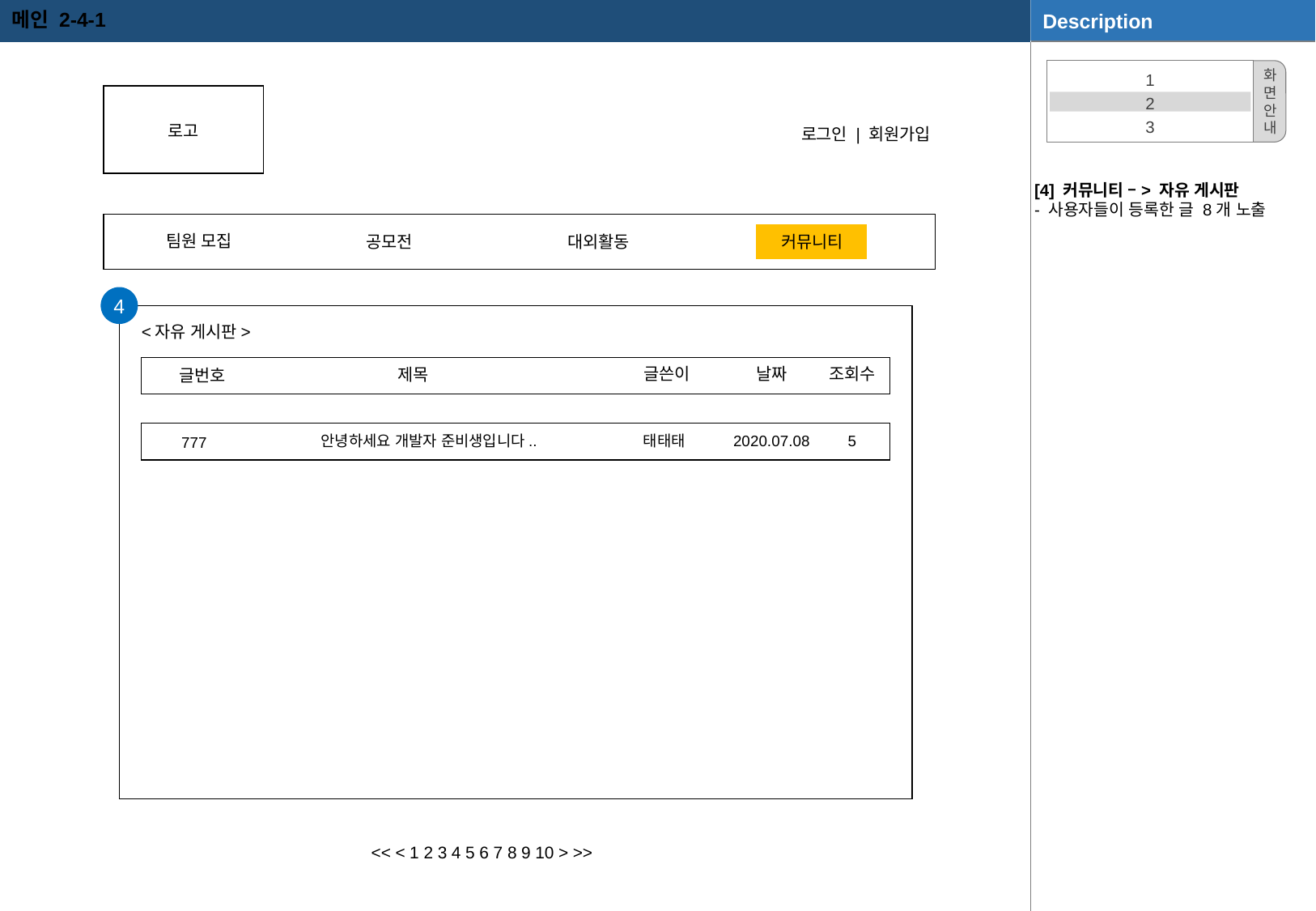

메인 2-4-1

[4] 커뮤니티 –> 자유 게시판
- 사용자들이 등록한 글 8개 노출

1
2
3
화
면
안
내

로고
로그인 | 회원가입

팀원 모집
대외활동

커뮤니티
공모전
4

<자유 게시판>
조회수

날짜
글쓴이
제목
글번호

안녕하세요 개발자 준비생입니다..
태태태
2020.07.08
5
 777
<< < 1 2 3 4 5 6 7 8 9 10 > >>